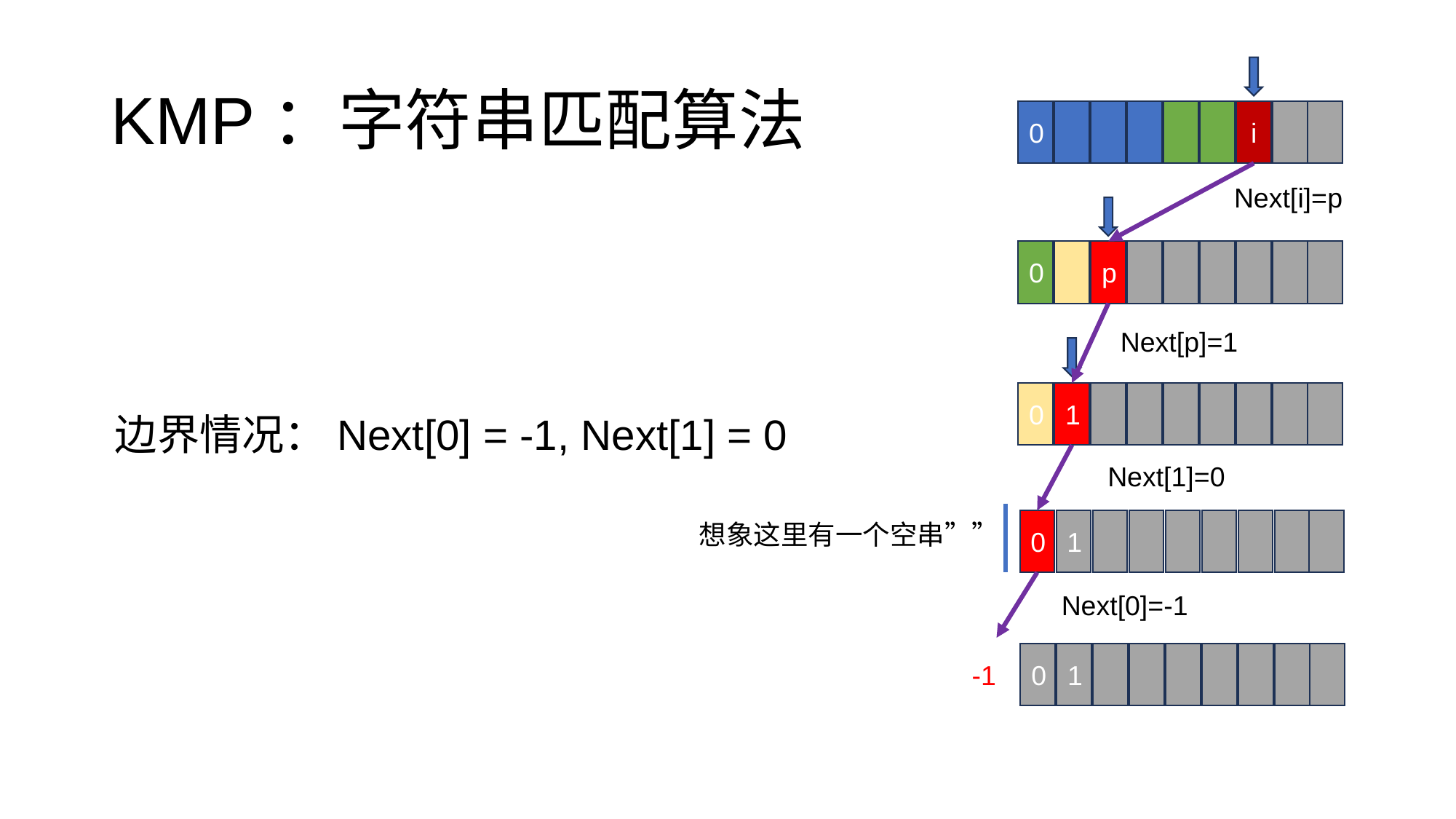

# KMP：字符串匹配算法

0

i

Next[i]=p

0
p

Next[p]=1

1

0

边界情况：Next[0] = -1, Next[1] = 0
Next[1]=0
1

0

想象这里有一个空串””
Next[0]=-1
1

0

-1